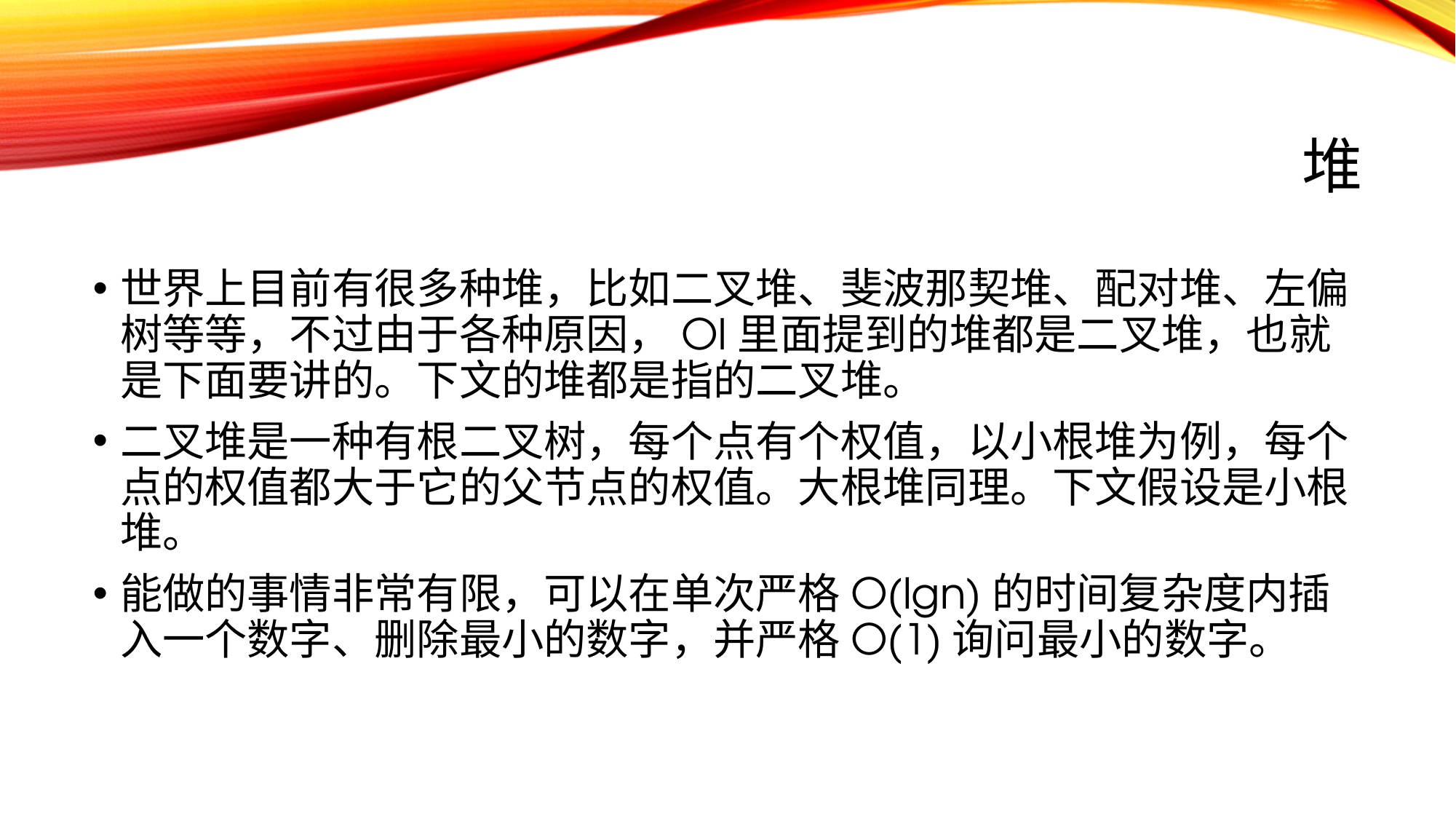

# 堆
世界上目前有很多种堆，比如二叉堆、斐波那契堆、配对堆、左偏树等等，不过由于各种原因，OI里面提到的堆都是二叉堆，也就是下面要讲的。下文的堆都是指的二叉堆。
二叉堆是一种有根二叉树，每个点有个权值，以小根堆为例，每个点的权值都大于它的父节点的权值。大根堆同理。下文假设是小根堆。
能做的事情非常有限，可以在单次严格O(lgn)的时间复杂度内插入一个数字、删除最小的数字，并严格O(1)询问最小的数字。